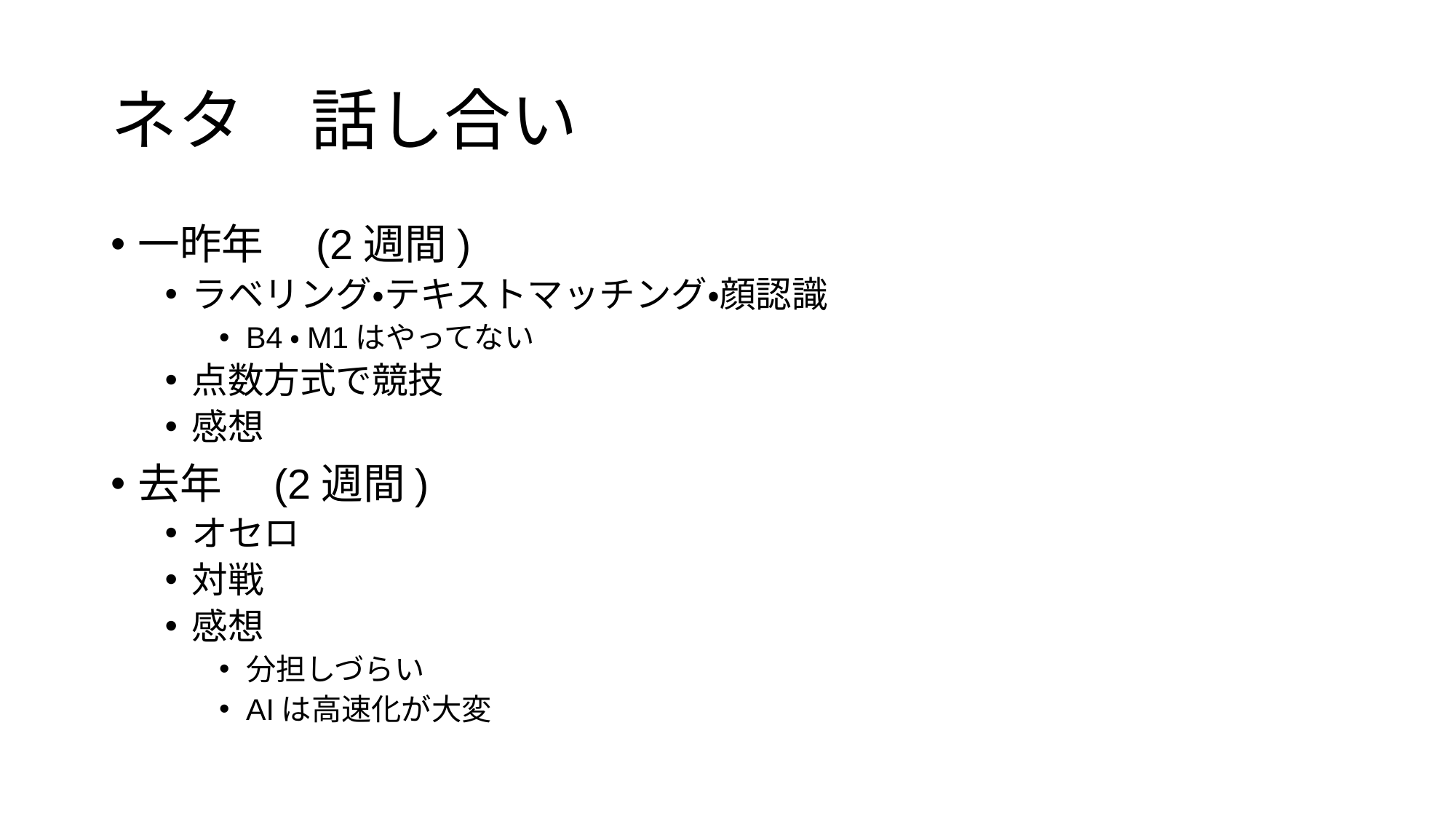

# ネタ　話し合い
一昨年　(2週間)
ラベリング・テキストマッチング・顔認識
B4・M1はやってない
点数方式で競技
感想
去年　(2週間)
オセロ
対戦
感想
分担しづらい
AIは高速化が大変